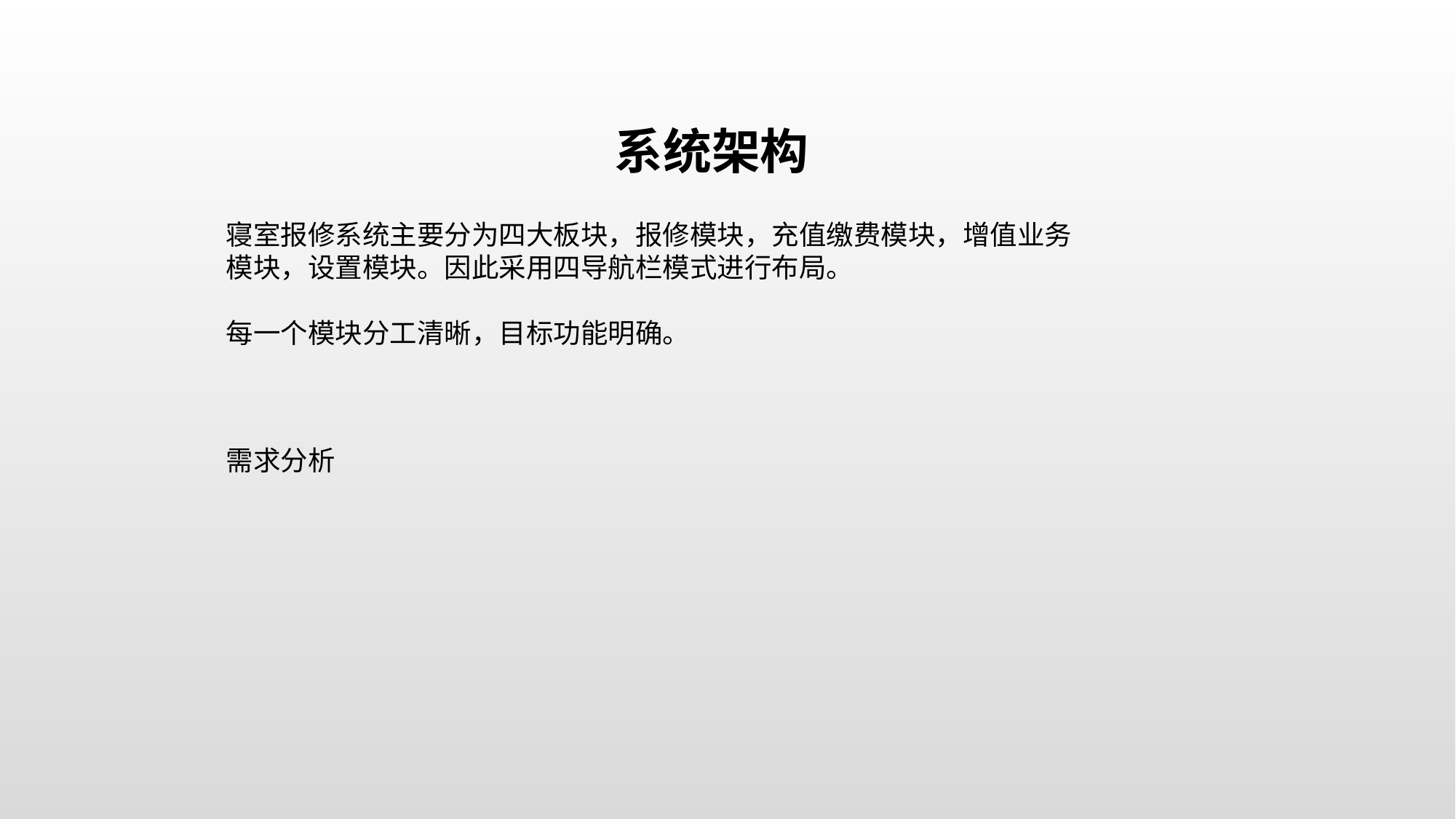

系统架构
寝室报修系统主要分为四大板块，报修模块，充值缴费模块，增值业务模块，设置模块。因此采用四导航栏模式进行布局。

每一个模块分工清晰，目标功能明确。

需求分析